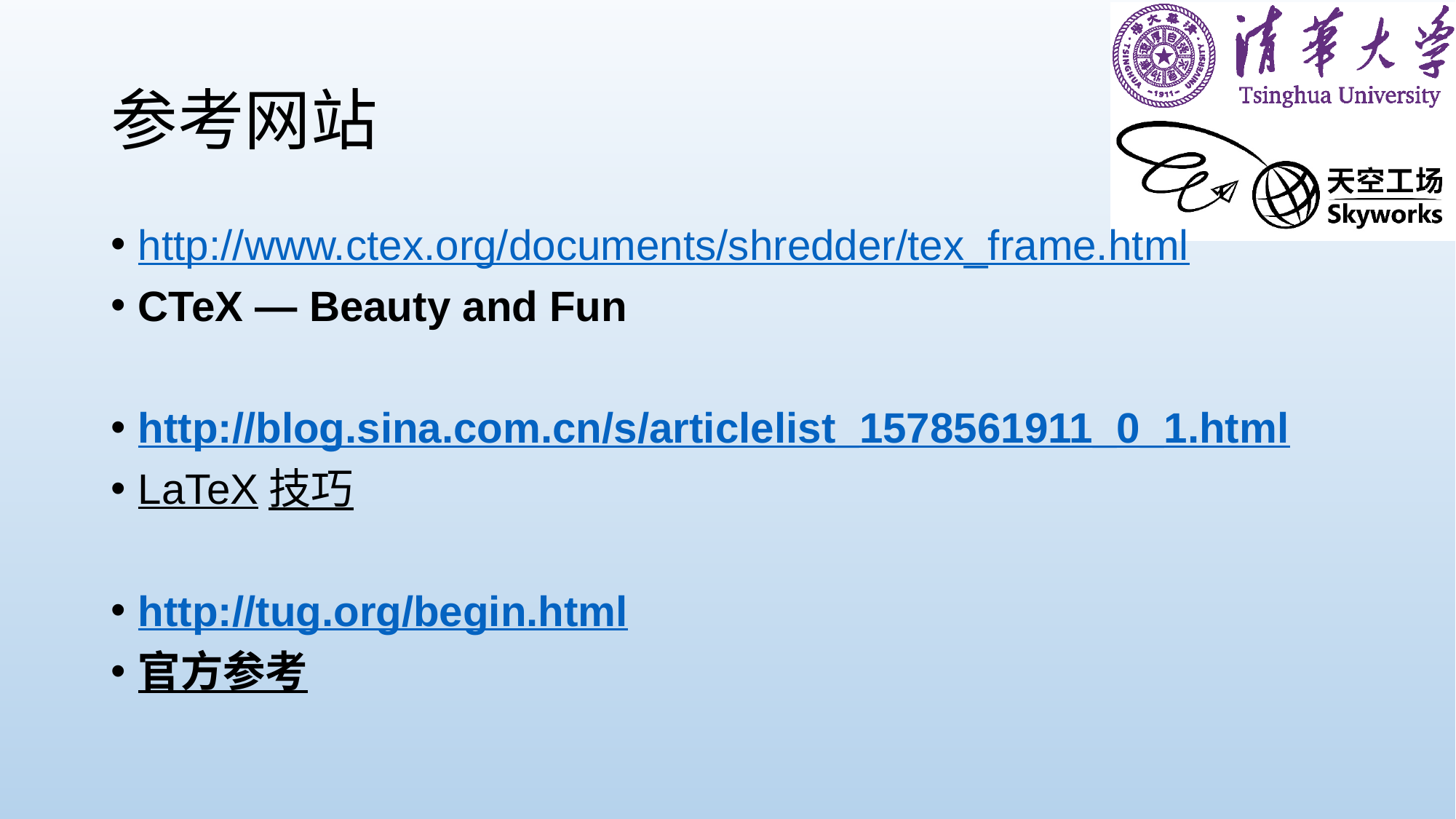

# 参考网站
http://www.ctex.org/documents/shredder/tex_frame.html
CTeX — Beauty and Fun

http://blog.sina.com.cn/s/articlelist_1578561911_0_1.html
LaTeX技巧

http://tug.org/begin.html
官方参考